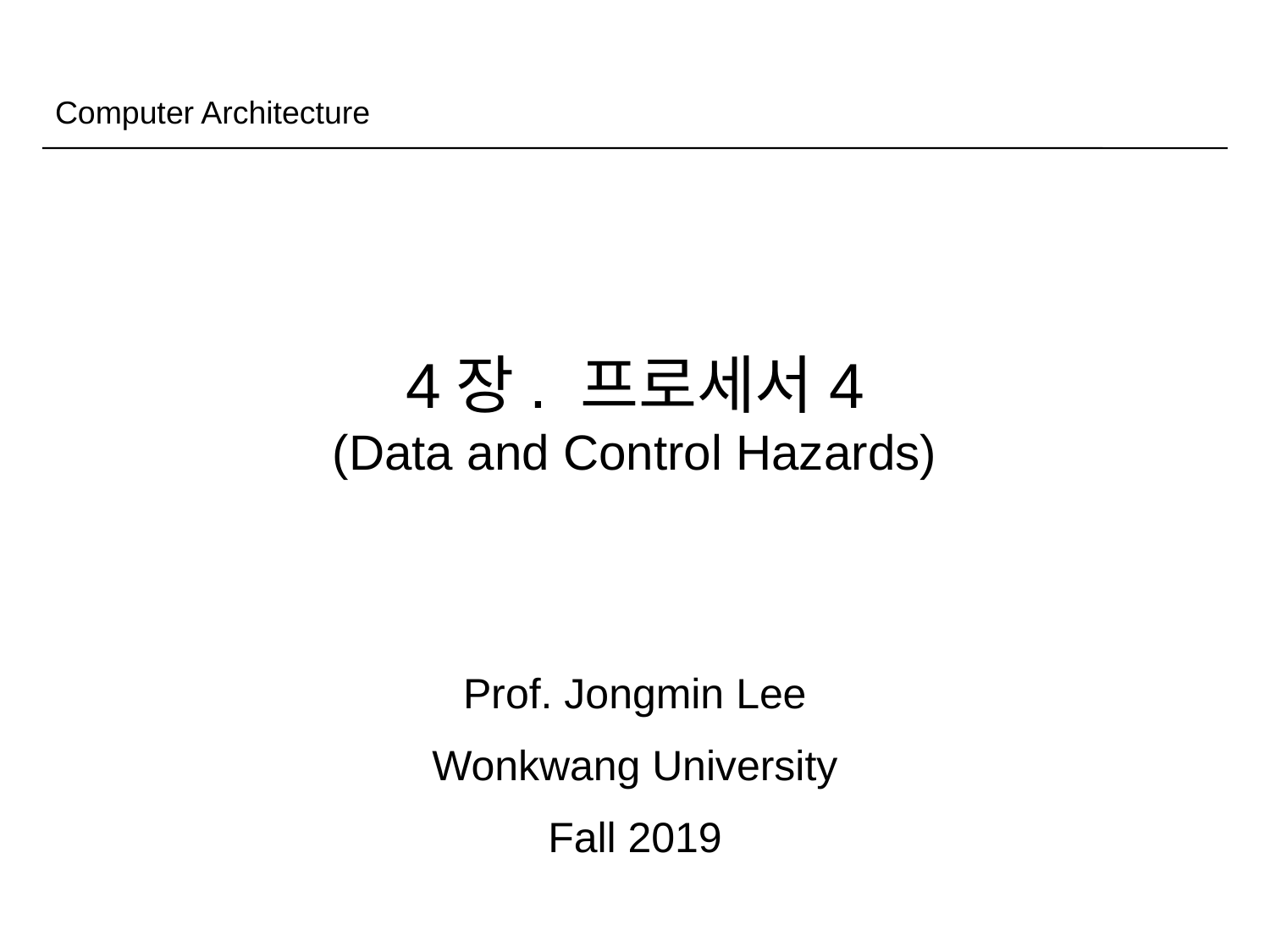

Computer Architecture
# 4장. 프로세서4 (Data and Control Hazards)